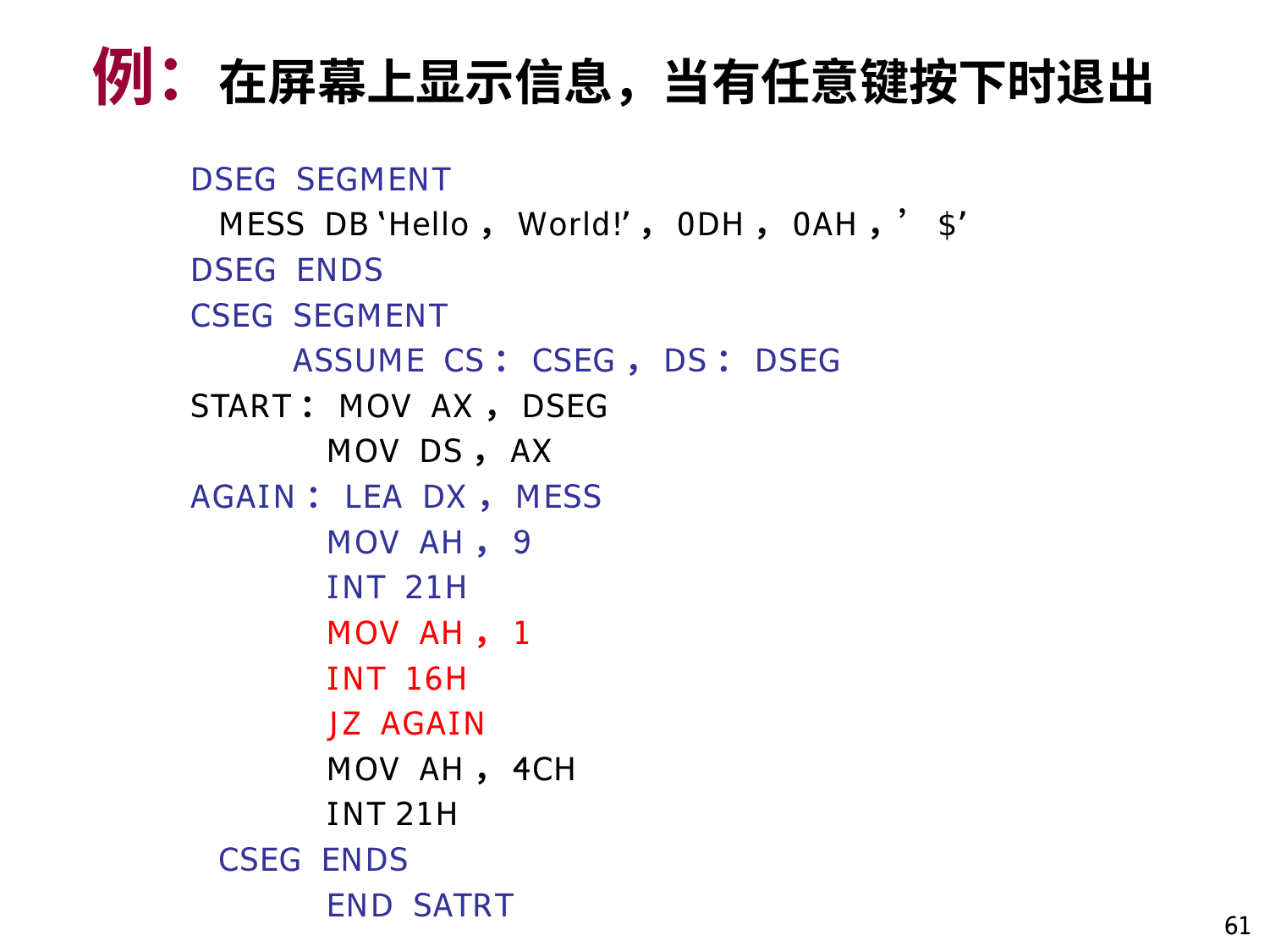

# 例：在屏幕上显示信息，当有任意键按下时退出
DSEG  SEGMENT
   MESS  DB ‘Hello，World!’，0DH，0AH，’$’
DSEG  ENDS
CSEG  SEGMENT
           ASSUME  CS：CSEG，DS：DSEG
START：MOV  AX，DSEG
MOV  DS，AX
AGAIN：LEA  DX，MESS
MOV  AH，9
INT  21H
MOV  AH，1
INT  16H
JZ  AGAIN
MOV  AH，4CH
INT 21H
   CSEG  ENDS
END  SATRT

61